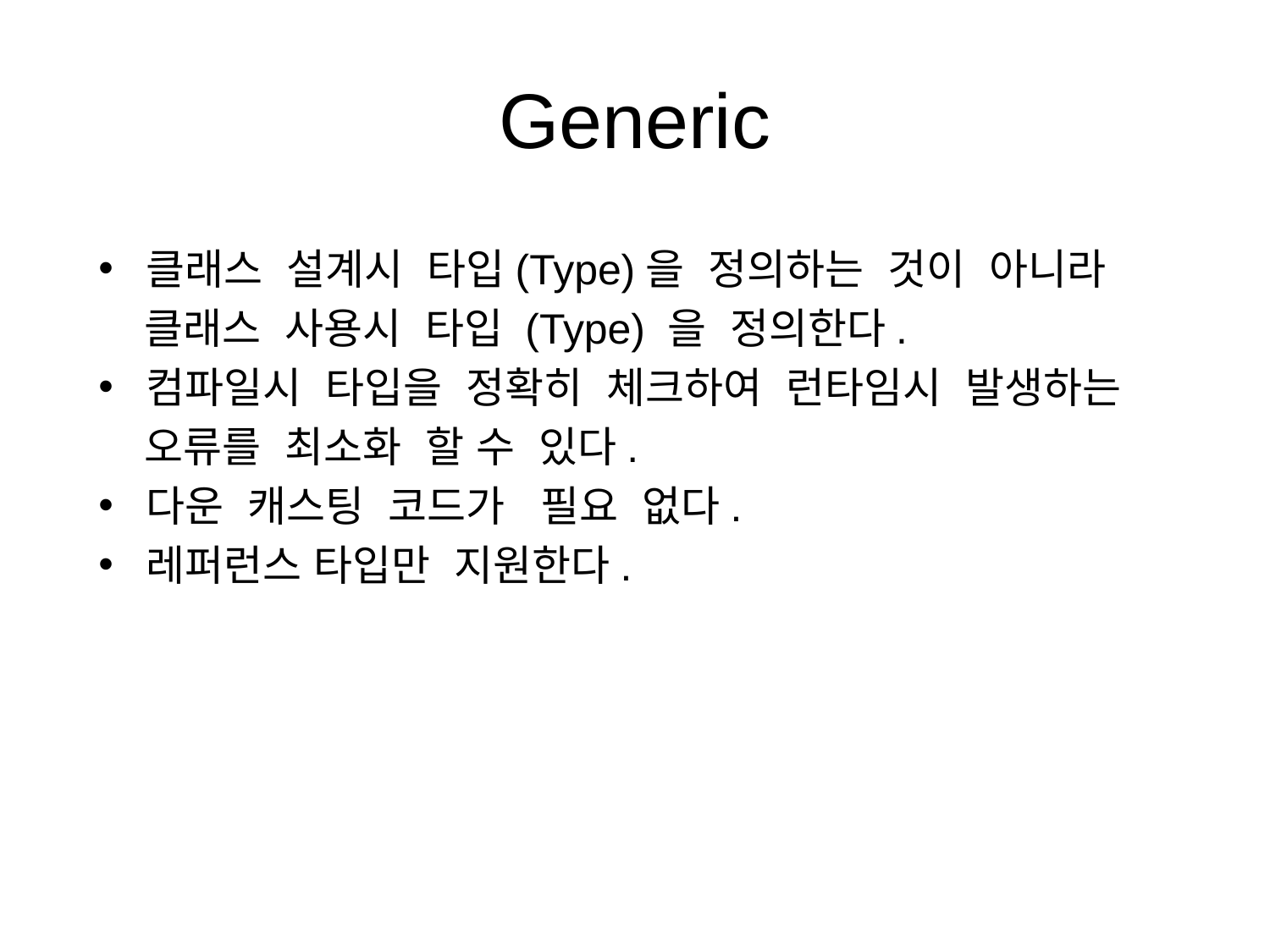

# Generic
클래스  설계시  타입(Type)을  정의하는  것이  아니라
   클래스  사용시  타입 (Type) 을  정의한다.
컴파일시  타입을  정확히  체크하여  런타임시  발생하는
   오류를  최소화  할 수  있다.
다운  캐스팅  코드가   필요  없다.
레퍼런스 타입만  지원한다.